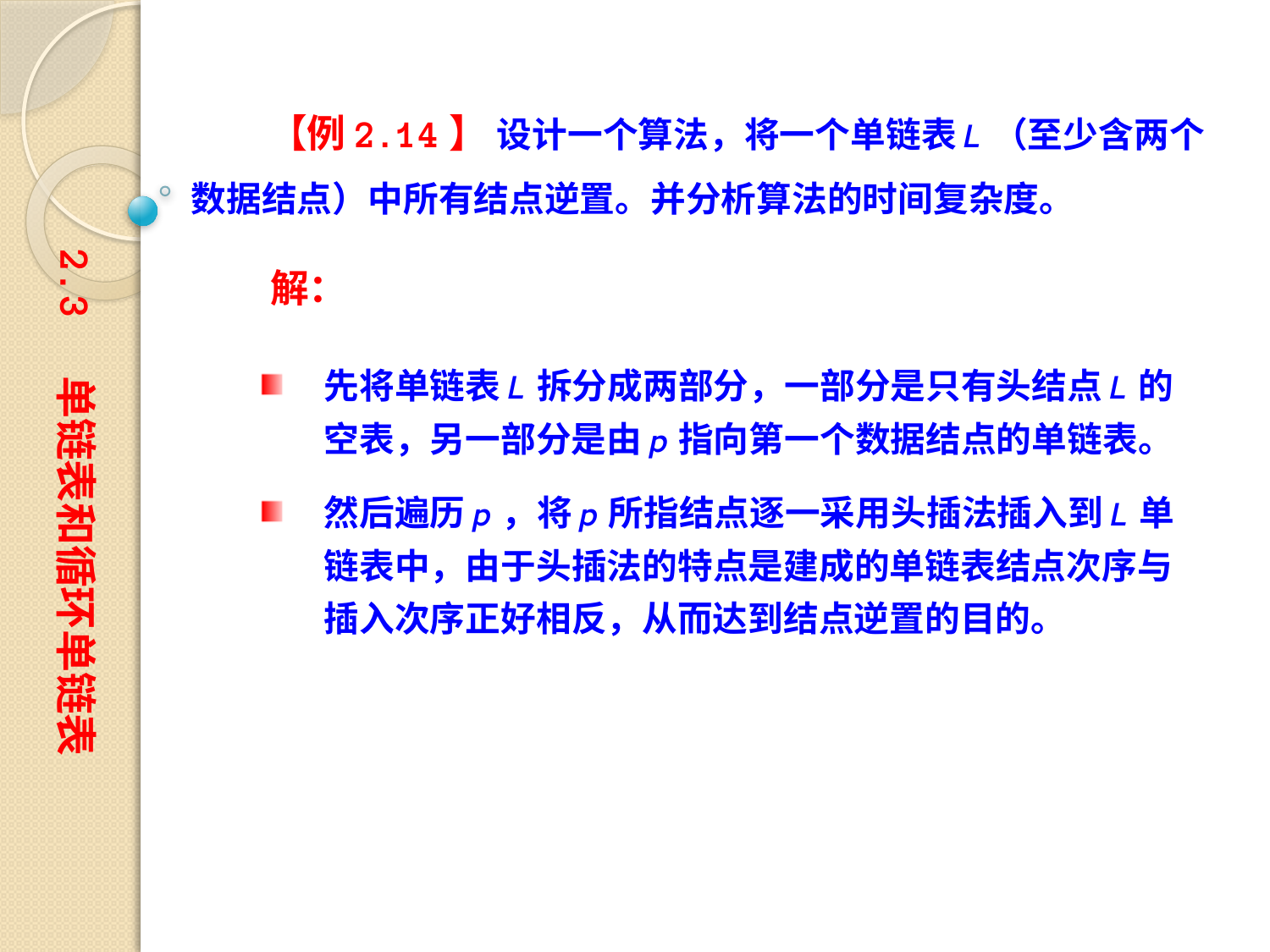

【例2.14】 设计一个算法，将一个单链表L（至少含两个数据结点）中所有结点逆置。并分析算法的时间复杂度。
2.3  单链表和循环单链表
解：
先将单链表L拆分成两部分，一部分是只有头结点L的空表，另一部分是由p指向第一个数据结点的单链表。
然后遍历p，将p所指结点逐一采用头插法插入到L单链表中，由于头插法的特点是建成的单链表结点次序与插入次序正好相反，从而达到结点逆置的目的。